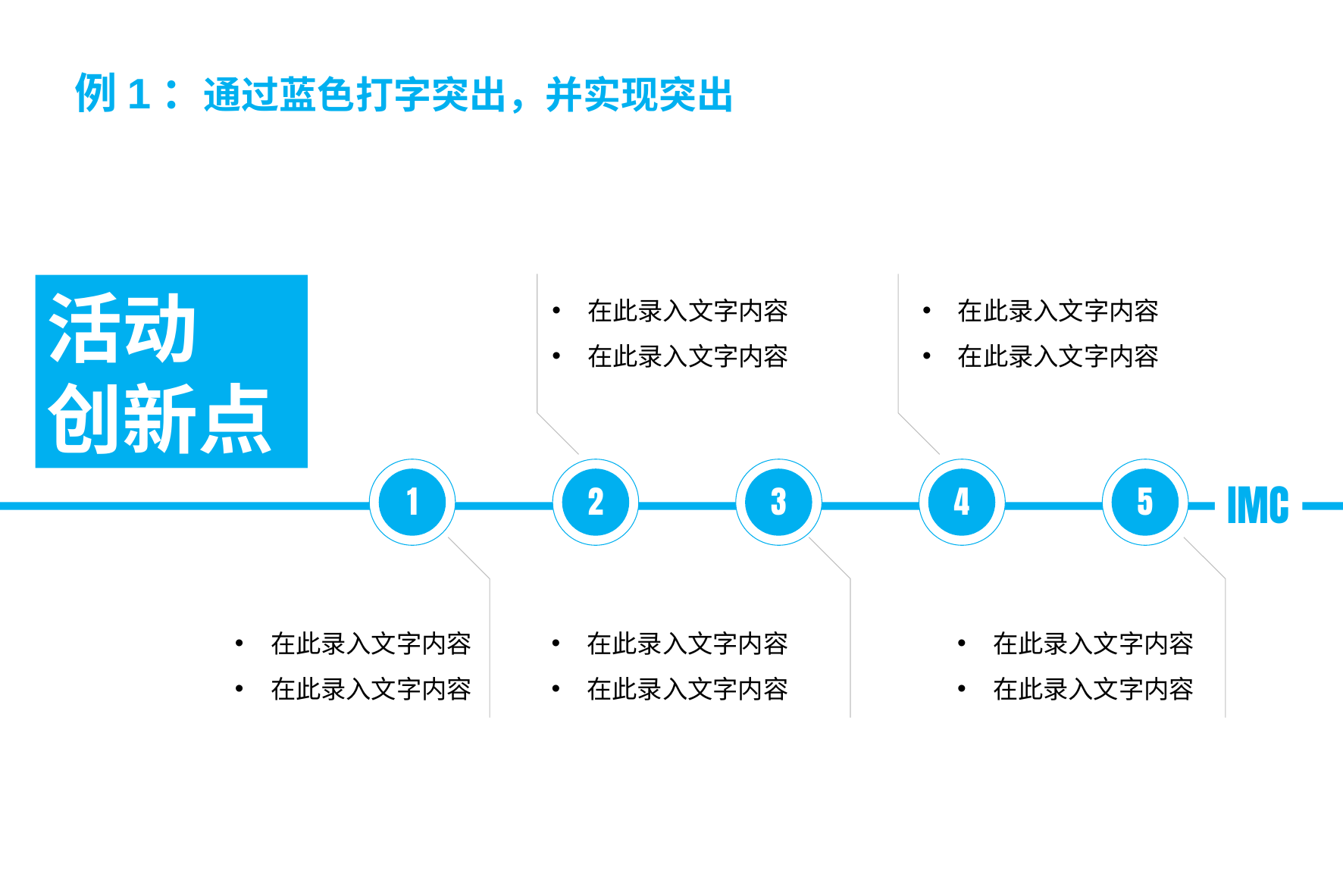

# 例1：通过蓝色打字突出，并实现突出

在此录入文字内容
在此录入文字内容
在此录入文字内容
在此录入文字内容
活动
创新点

1
2
3
4
5
IMC

在此录入文字内容
在此录入文字内容
在此录入文字内容
在此录入文字内容
在此录入文字内容
在此录入文字内容